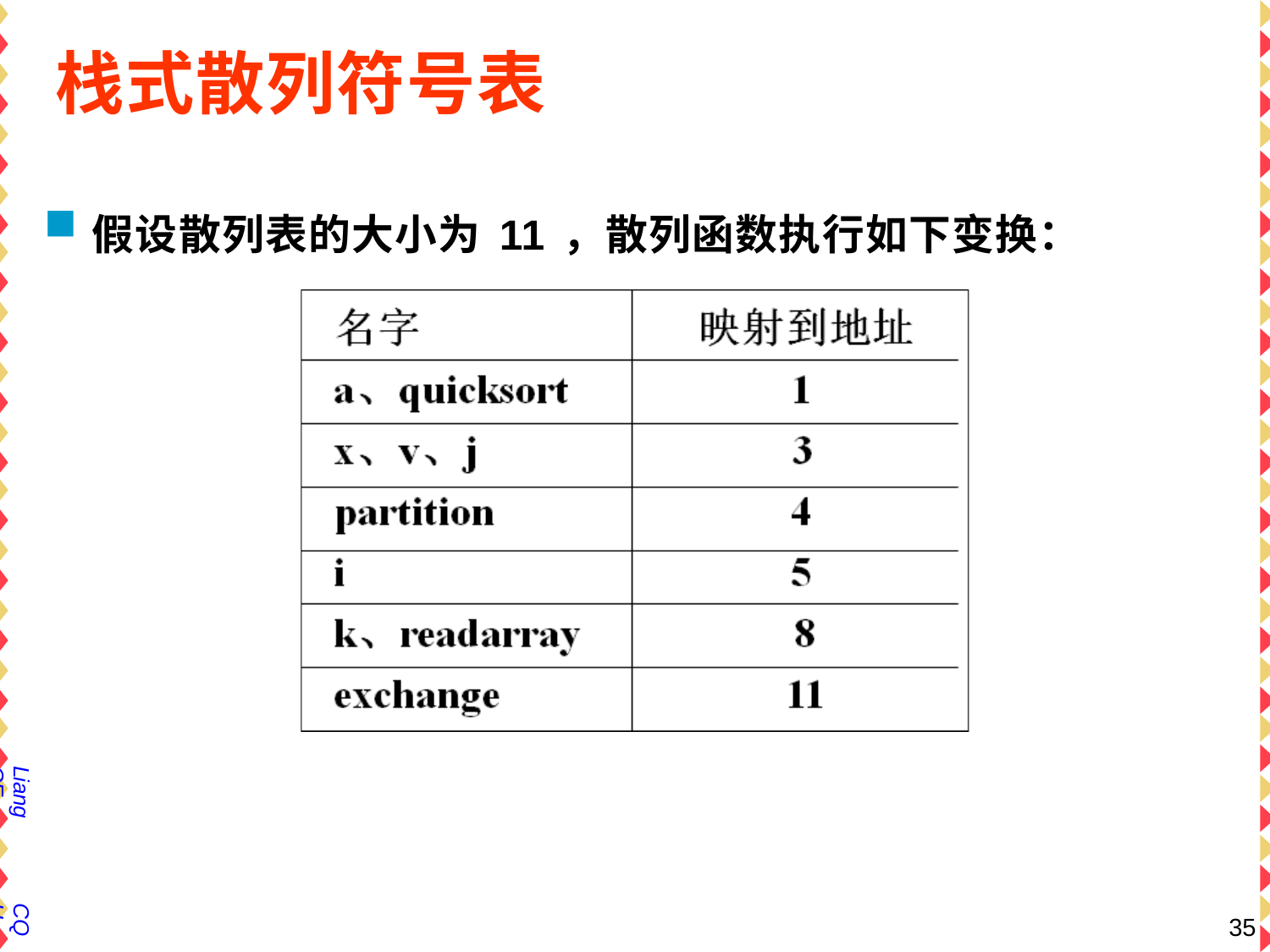

# 栈式散列符号表
假设散列表的大小为11，散列函数执行如下变换：

Liang GE
CQU
35